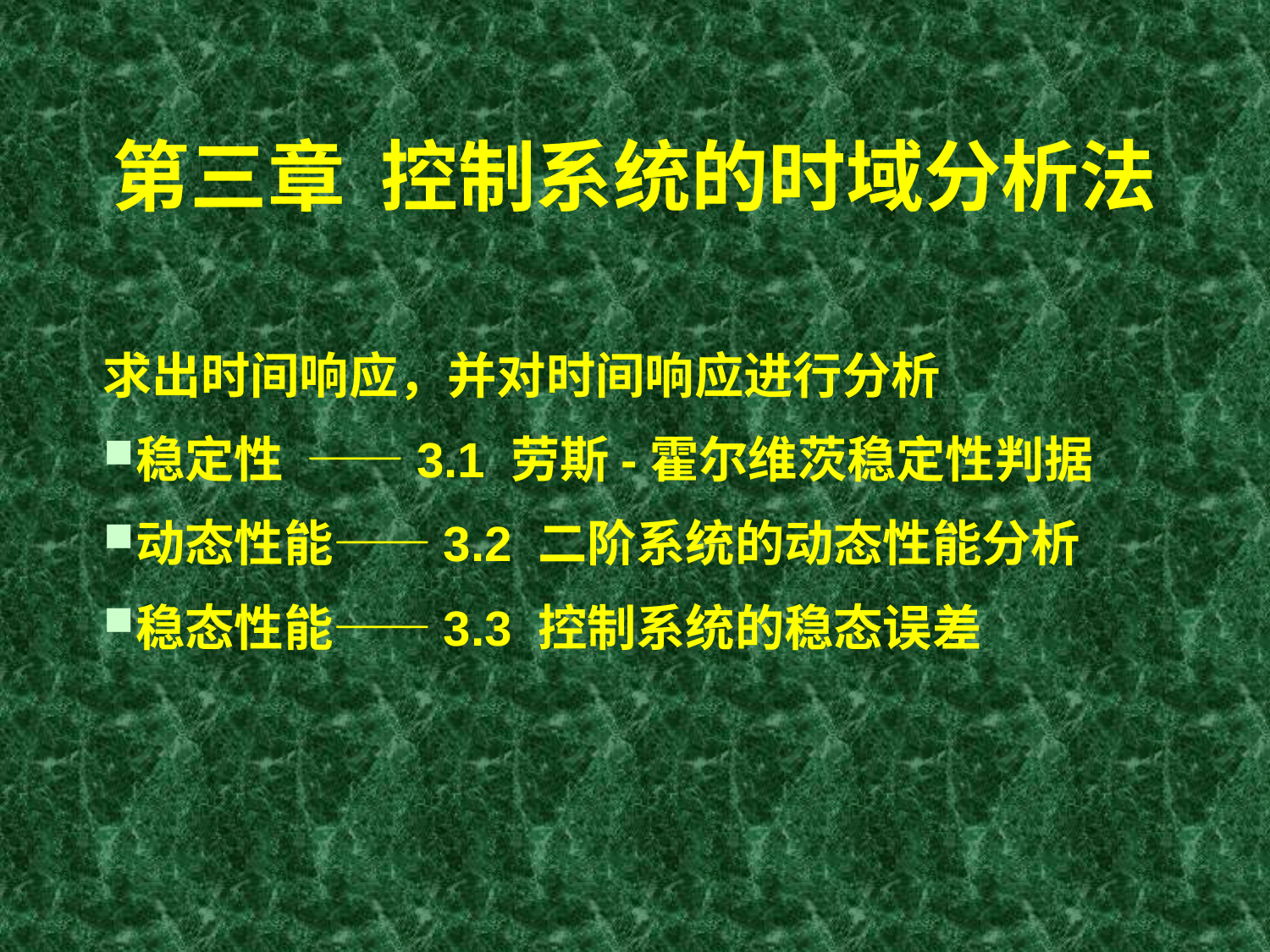

# 第三章  控制系统的时域分析法
求出时间响应，并对时间响应进行分析
稳定性  ——3.1 劳斯-霍尔维茨稳定性判据
动态性能——3.2 二阶系统的动态性能分析
稳态性能——3.3 控制系统的稳态误差